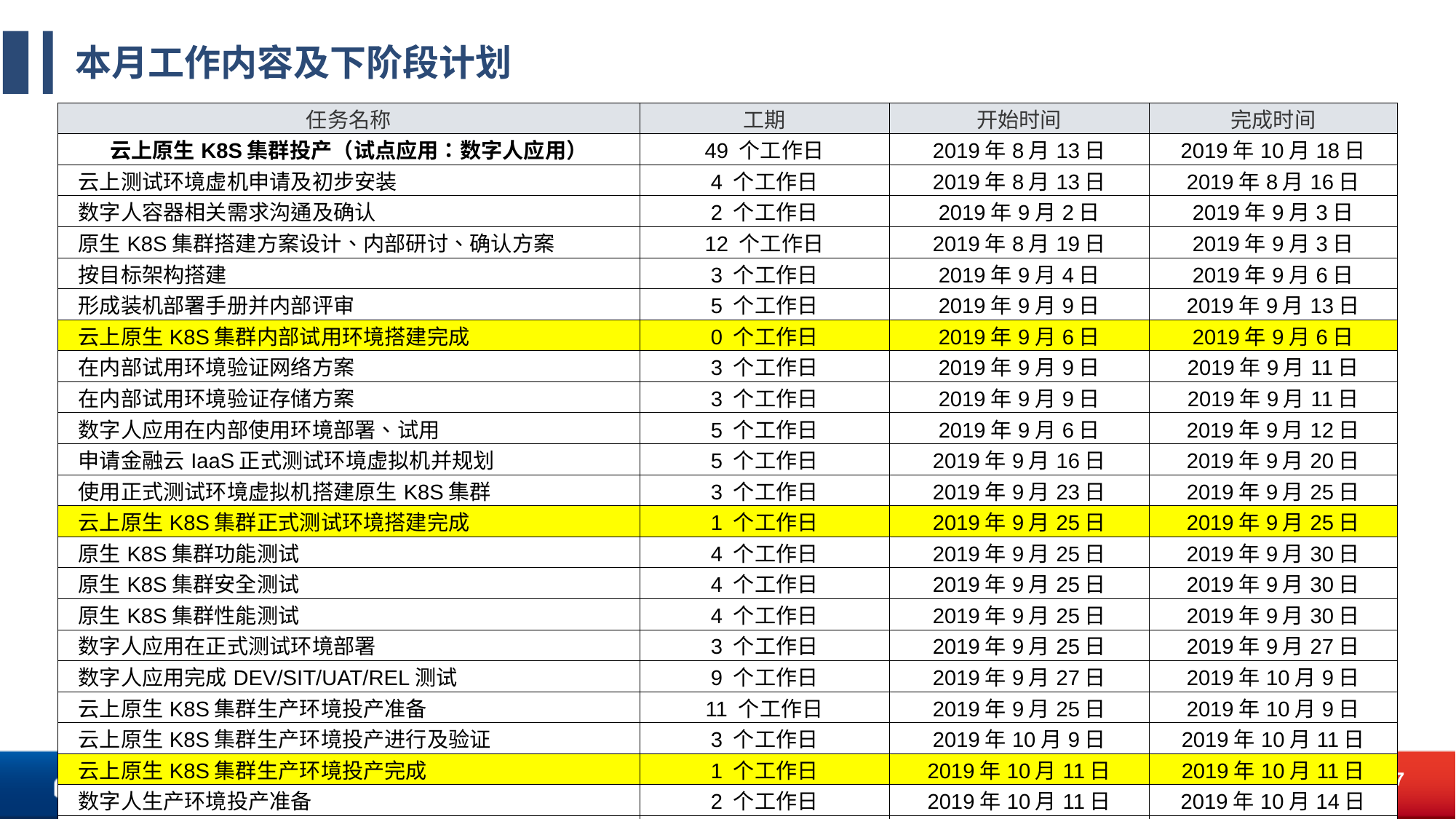

# 本月工作内容及下阶段计划
| 任务名称 | 工期 | 开始时间 | 完成时间 |
| --- | --- | --- | --- |
| 云上原生K8S集群投产（试点应用：数字人应用） | 49 个工作日 | 2019年8月13日 | 2019年10月18日 |
| 云上测试环境虚机申请及初步安装 | 4 个工作日 | 2019年8月13日 | 2019年8月16日 |
| 数字人容器相关需求沟通及确认 | 2 个工作日 | 2019年9月2日 | 2019年9月3日 |
| 原生K8S集群搭建方案设计、内部研讨、确认方案 | 12 个工作日 | 2019年8月19日 | 2019年9月3日 |
| 按目标架构搭建 | 3 个工作日 | 2019年9月4日 | 2019年9月6日 |
| 形成装机部署手册并内部评审 | 5 个工作日 | 2019年9月9日 | 2019年9月13日 |
| 云上原生K8S集群内部试用环境搭建完成 | 0 个工作日 | 2019年9月6日 | 2019年9月6日 |
| 在内部试用环境验证网络方案 | 3 个工作日 | 2019年9月9日 | 2019年9月11日 |
| 在内部试用环境验证存储方案 | 3 个工作日 | 2019年9月9日 | 2019年9月11日 |
| 数字人应用在内部使用环境部署、试用 | 5 个工作日 | 2019年9月6日 | 2019年9月12日 |
| 申请金融云IaaS正式测试环境虚拟机并规划 | 5 个工作日 | 2019年9月16日 | 2019年9月20日 |
| 使用正式测试环境虚拟机搭建原生K8S集群 | 3 个工作日 | 2019年9月23日 | 2019年9月25日 |
| 云上原生K8S集群正式测试环境搭建完成 | 1 个工作日 | 2019年9月25日 | 2019年9月25日 |
| 原生K8S集群功能测试 | 4 个工作日 | 2019年9月25日 | 2019年9月30日 |
| 原生K8S集群安全测试 | 4 个工作日 | 2019年9月25日 | 2019年9月30日 |
| 原生K8S集群性能测试 | 4 个工作日 | 2019年9月25日 | 2019年9月30日 |
| 数字人应用在正式测试环境部署 | 3 个工作日 | 2019年9月25日 | 2019年9月27日 |
| 数字人应用完成DEV/SIT/UAT/REL测试 | 9 个工作日 | 2019年9月27日 | 2019年10月9日 |
| 云上原生K8S集群生产环境投产准备 | 11 个工作日 | 2019年9月25日 | 2019年10月9日 |
| 云上原生K8S集群生产环境投产进行及验证 | 3 个工作日 | 2019年10月9日 | 2019年10月11日 |
| 云上原生K8S集群生产环境投产完成 | 1 个工作日 | 2019年10月11日 | 2019年10月11日 |
| 数字人生产环境投产准备 | 2 个工作日 | 2019年10月11日 | 2019年10月14日 |
| 数字人应用部署及验证 | 4 个工作日 | 2019年10月14日 | 2019年10月17日 |
| 数字人投产完成 | 2 个工作日 | 2019年10月17日 | 2019年10月18日 |
7